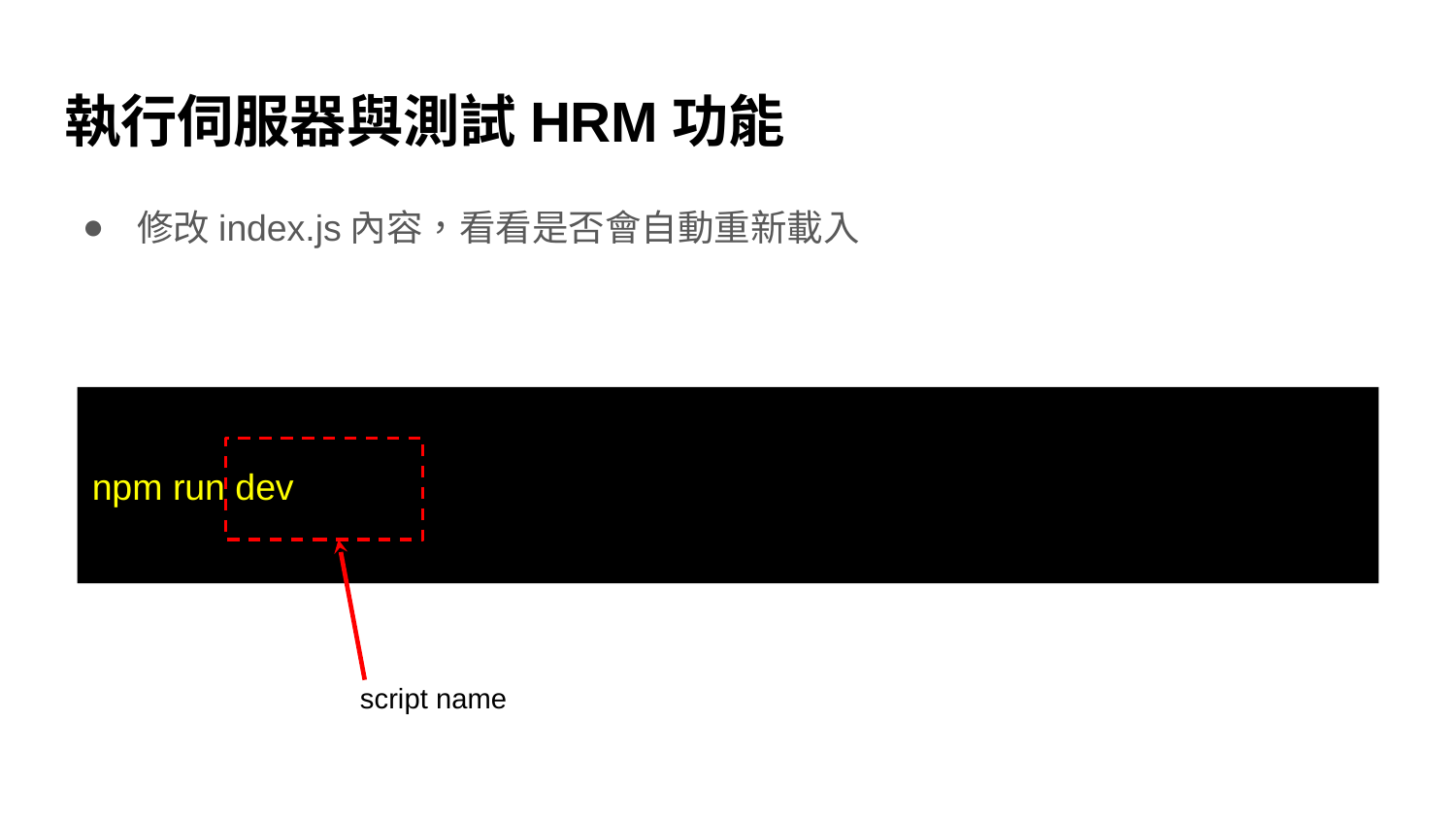

# 執行伺服器與測試HRM功能
修改index.js內容，看看是否會自動重新載入
npm run dev

script name